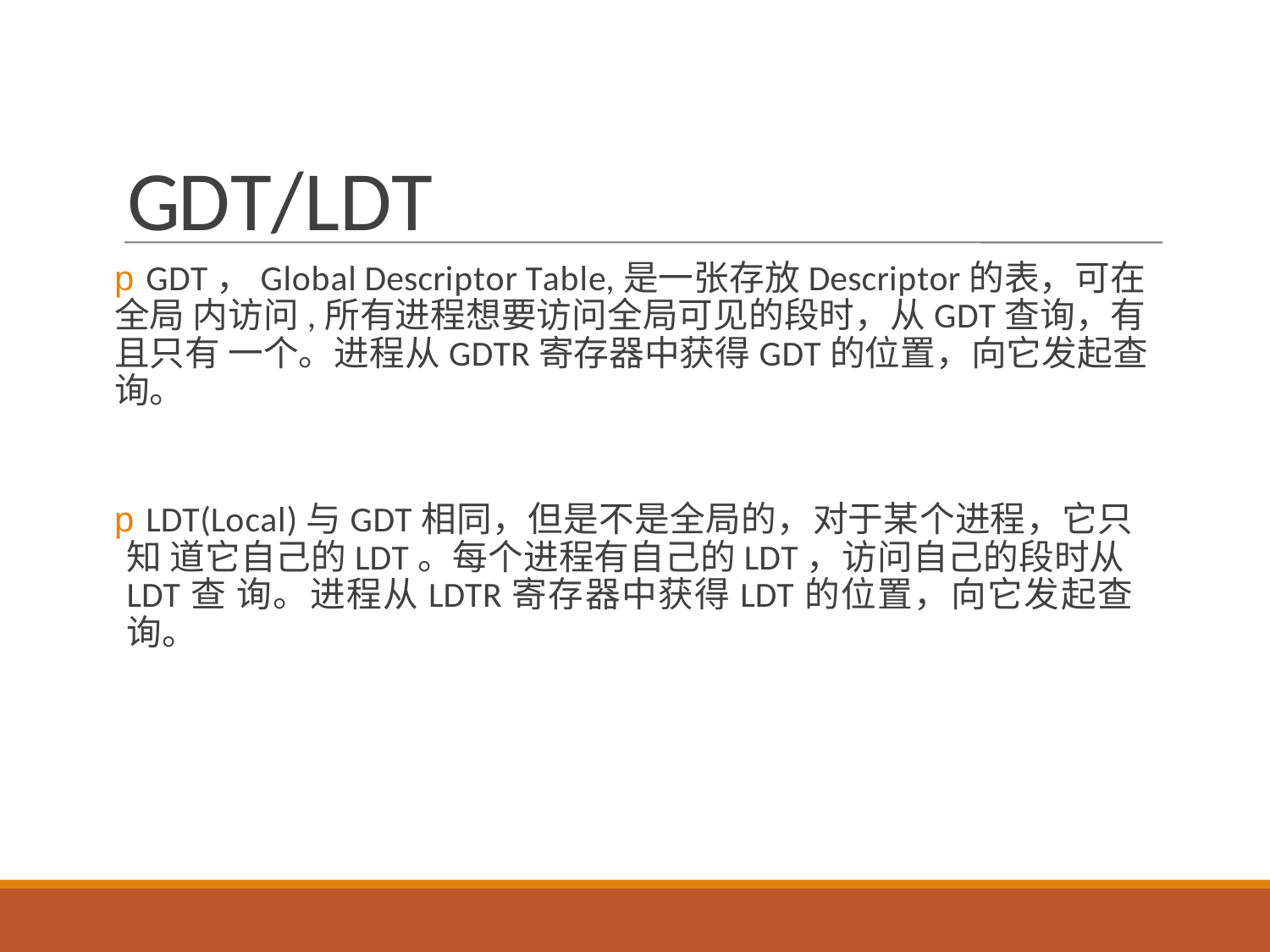

# GDT/LDT
pGDT，Global Descriptor Table,是一张存放Descriptor的表，可在全局 内访问,所有进程想要访问全局可见的段时，从GDT查询，有且只有 一个。进程从GDTR寄存器中获得GDT的位置，向它发起查询。

pLDT(Local)与GDT相同，但是不是全局的，对于某个进程，它只知 道它自己的LDT。每个进程有自己的LDT，访问自己的段时从LDT查 询。进程从LDTR寄存器中获得LDT的位置，向它发起查询。